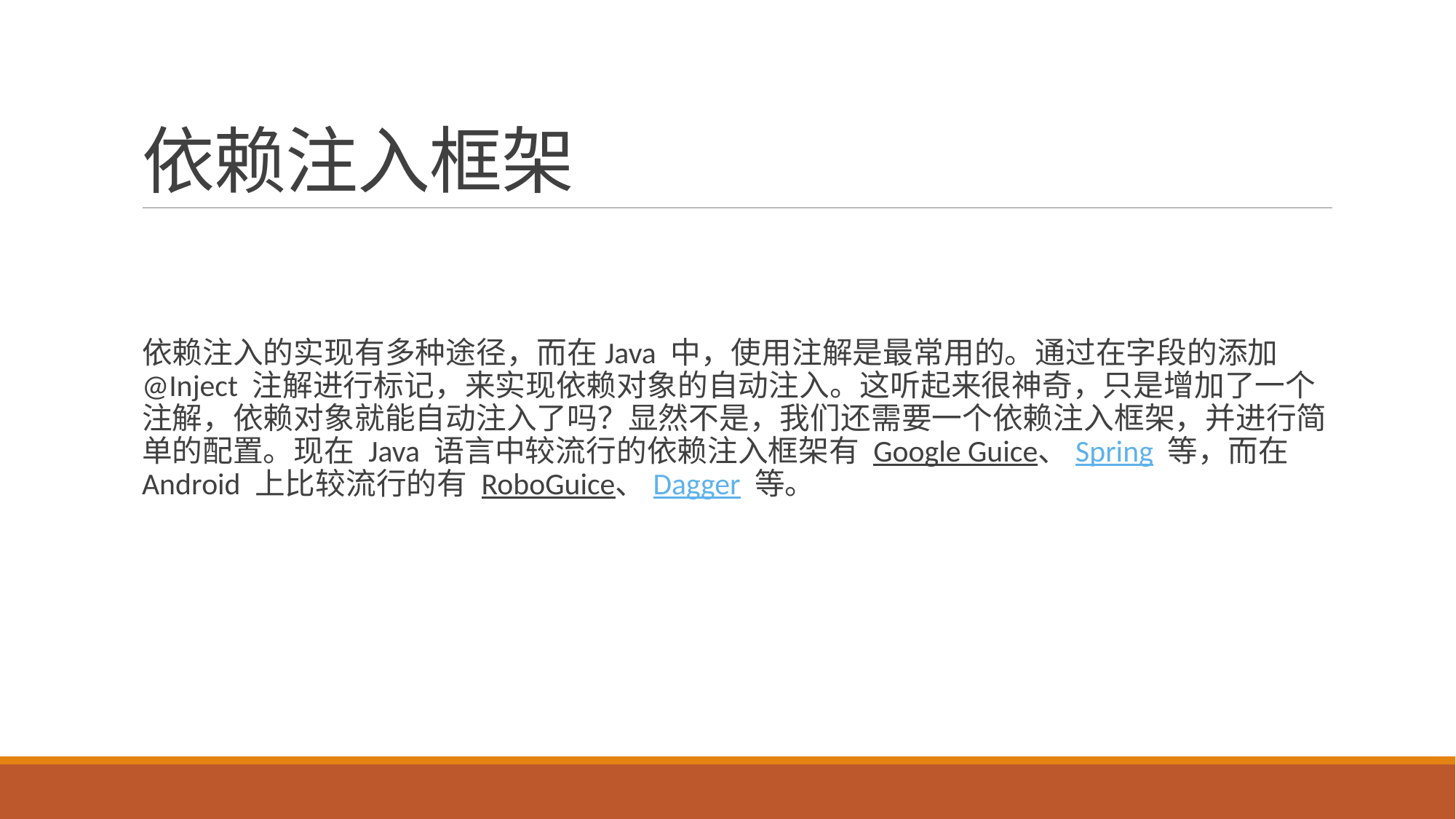

# 依赖注入框架

依赖注入的实现有多种途径，而在Java 中，使用注解是最常用的。通过在字段的添加 @Inject 注解进行标记，来实现依赖对象的自动注入。这听起来很神奇，只是增加了一个注解，依赖对象就能自动注入了吗？显然不是，我们还需要一个依赖注入框架，并进行简单的配置。现在 Java 语言中较流行的依赖注入框架有 Google Guice、Spring 等，而在 Android 上比较流行的有 RoboGuice、Dagger 等。